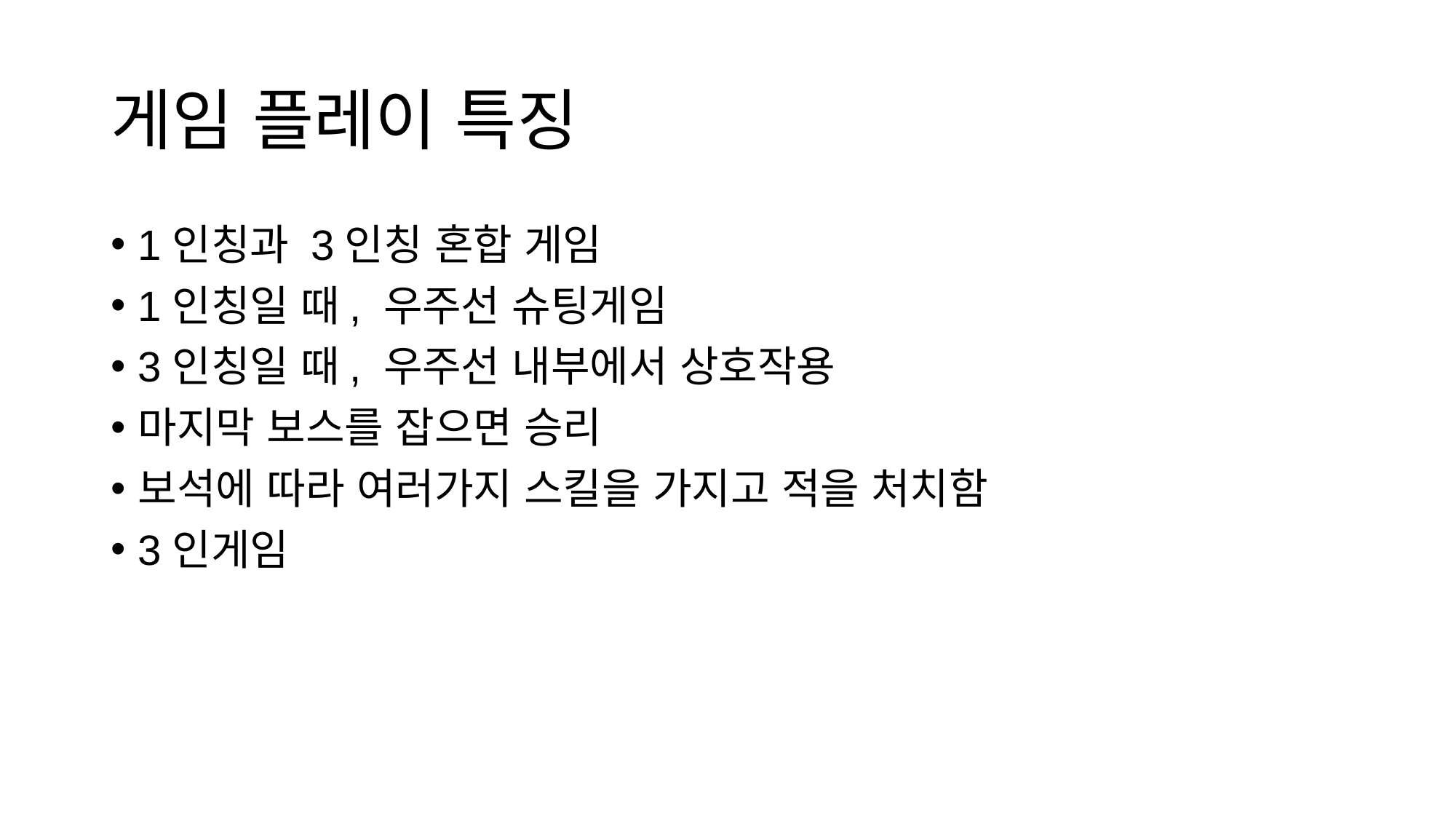

# 게임 플레이 특징
1인칭과 3인칭 혼합 게임
1인칭일 때, 우주선 슈팅게임
3인칭일 때, 우주선 내부에서 상호작용
마지막 보스를 잡으면 승리
보석에 따라 여러가지 스킬을 가지고 적을 처치함
3인게임